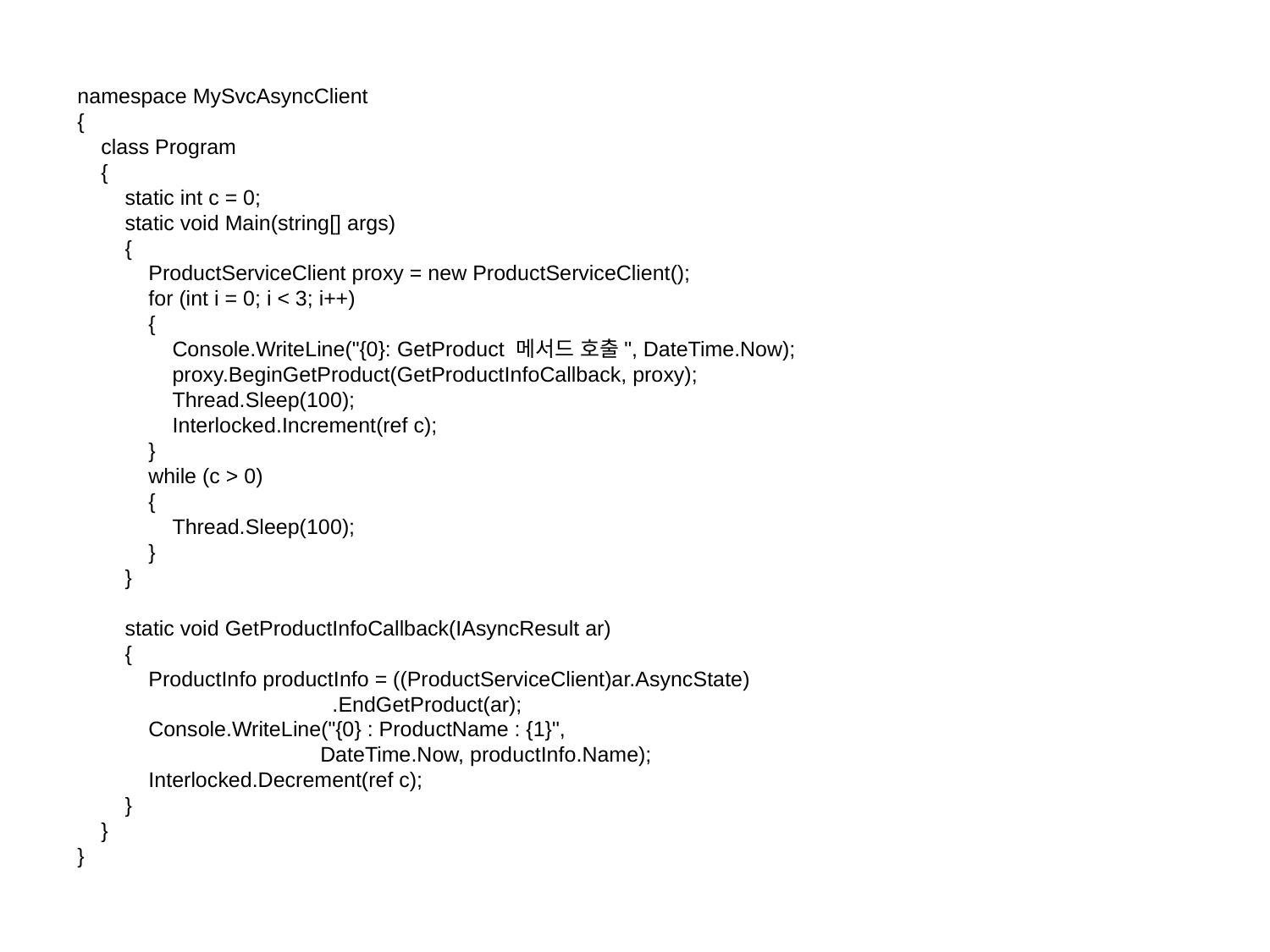

namespace MySvcAsyncClient
{
    class Program
    {
        static int c = 0;
        static void Main(string[] args)
        {
            ProductServiceClient proxy = new ProductServiceClient();
            for (int i = 0; i < 3; i++)
            {
                Console.WriteLine("{0}: GetProduct 메서드 호출", DateTime.Now);
                proxy.BeginGetProduct(GetProductInfoCallback, proxy);
                Thread.Sleep(100);
                Interlocked.Increment(ref c);
            }
            while (c > 0)
            {
                Thread.Sleep(100);
            }
        }

        static void GetProductInfoCallback(IAsyncResult ar)
        {
            ProductInfo productInfo = ((ProductServiceClient)ar.AsyncState)
                                           .EndGetProduct(ar);
            Console.WriteLine("{0} : ProductName : {1}",
                                         DateTime.Now, productInfo.Name);
            Interlocked.Decrement(ref c);
        }
    }
}